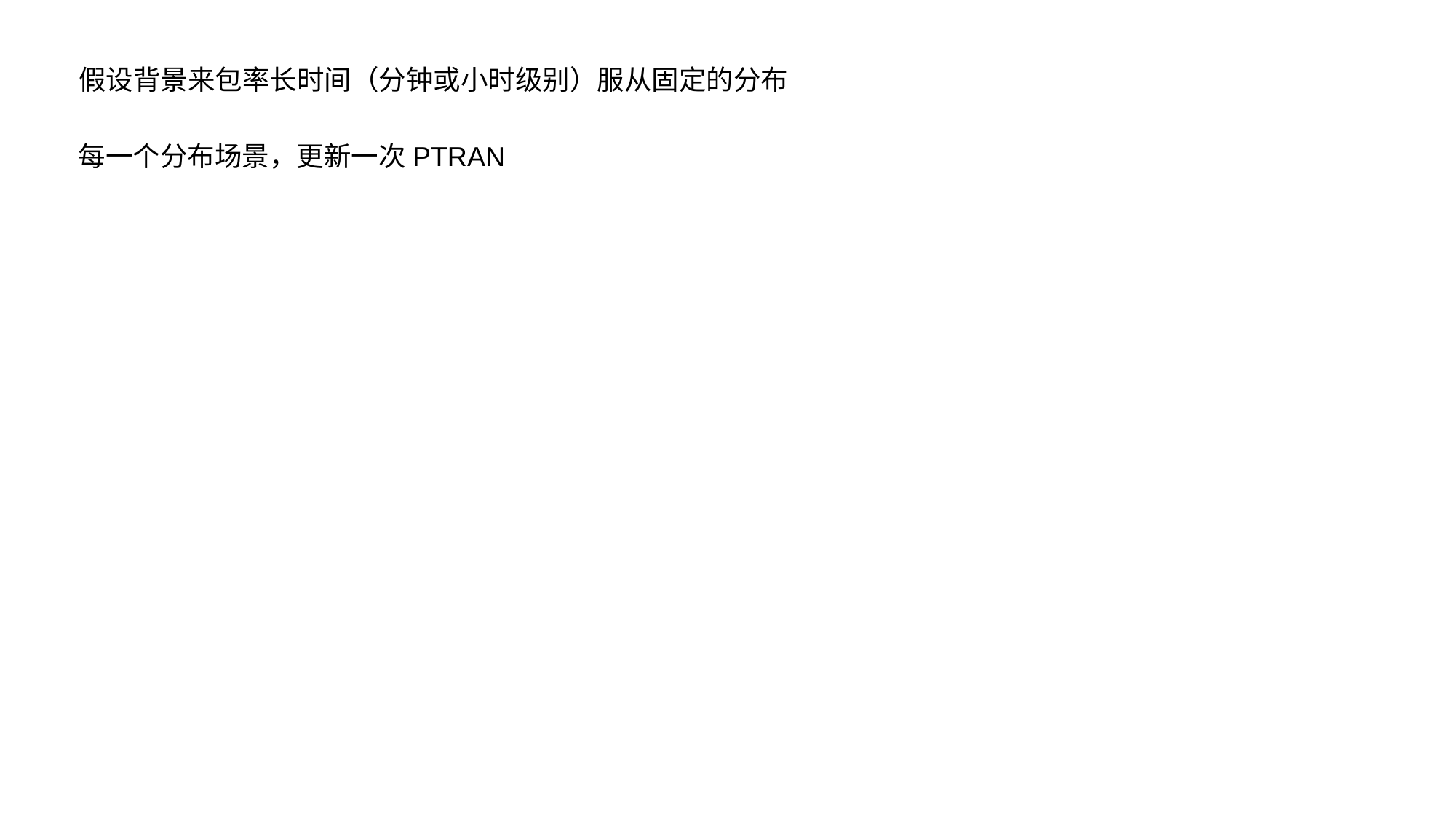

假设背景来包率长时间（分钟或小时级别）服从固定的分布
每一个分布场景，更新一次PTRAN